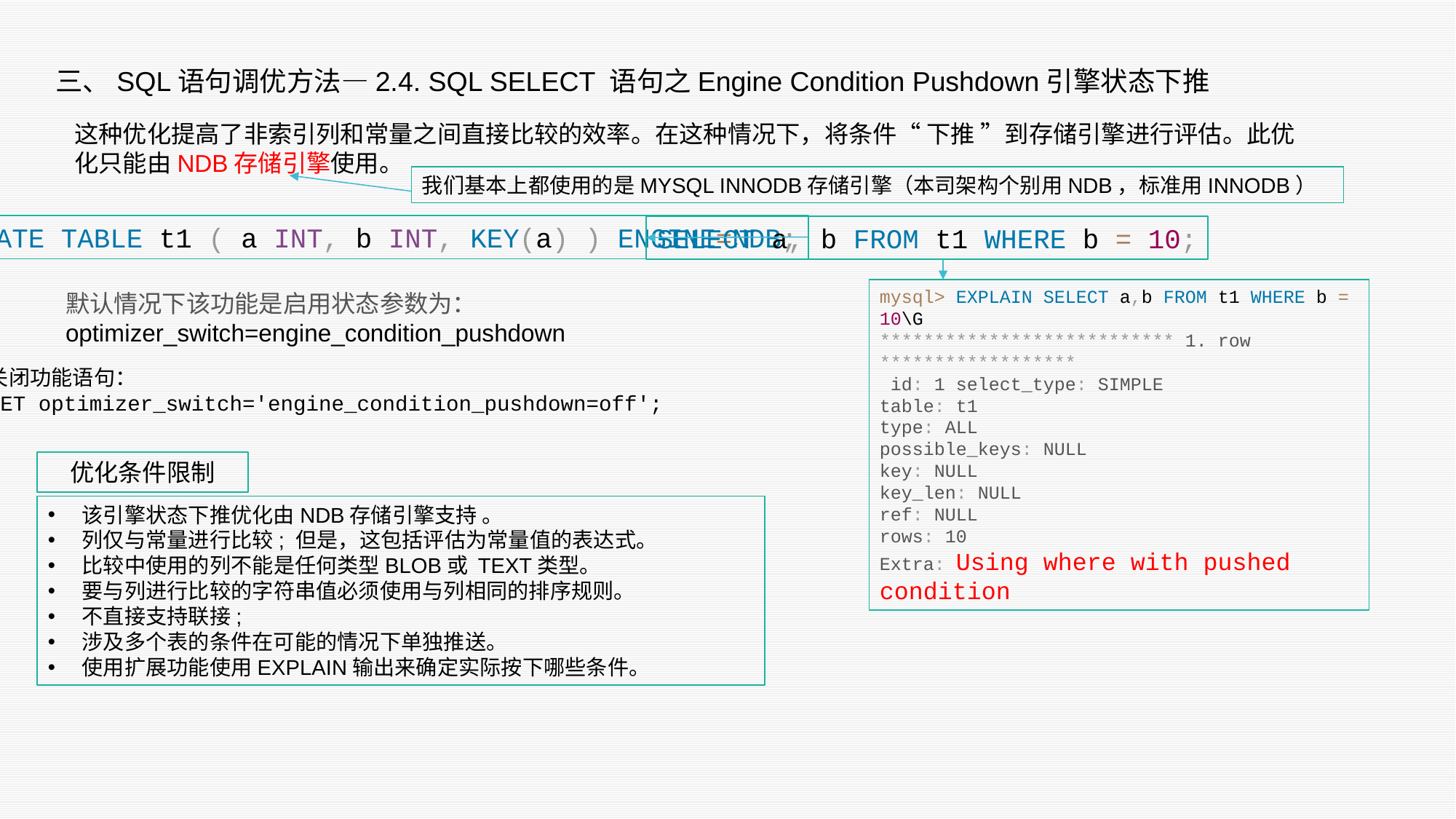

三、SQL语句调优方法—2.4. SQL SELECT 语句之Engine Condition Pushdown引擎状态下推
这种优化提高了非索引列和常量之间直接比较的效率。在这种情况下，将条件“ 下推 ”到存储引擎进行评估。此优化只能由NDB存储引擎使用。
我们基本上都使用的是MYSQL INNODB存储引擎（本司架构个别用NDB，标准用INNODB）
CREATE TABLE t1 ( a INT, b INT, KEY(a) ) ENGINE=NDB;
SELECT a, b FROM t1 WHERE b = 10;
mysql> EXPLAIN SELECT a,b FROM t1 WHERE b = 10\G
*************************** 1. row ******************
 id: 1 select_type: SIMPLE
table: t1
type: ALL
possible_keys: NULL
key: NULL
key_len: NULL
ref: NULL
rows: 10
Extra: Using where with pushed condition
默认情况下该功能是启用状态参数为：
optimizer_switch=engine_condition_pushdown
关闭功能语句：
SET optimizer_switch='engine_condition_pushdown=off';
优化条件限制
该引擎状态下推优化由NDB存储引擎支持 。
列仅与常量进行比较; 但是，这包括评估为常量值的表达式。
比较中使用的列不能是任何类型BLOB或 TEXT类型。
要与列进行比较的字符串值必须使用与列相同的排序规则。
不直接支持联接;
涉及多个表的条件在可能的情况下单独推送。
使用扩展功能使用EXPLAIN输出来确定实际按下哪些条件。